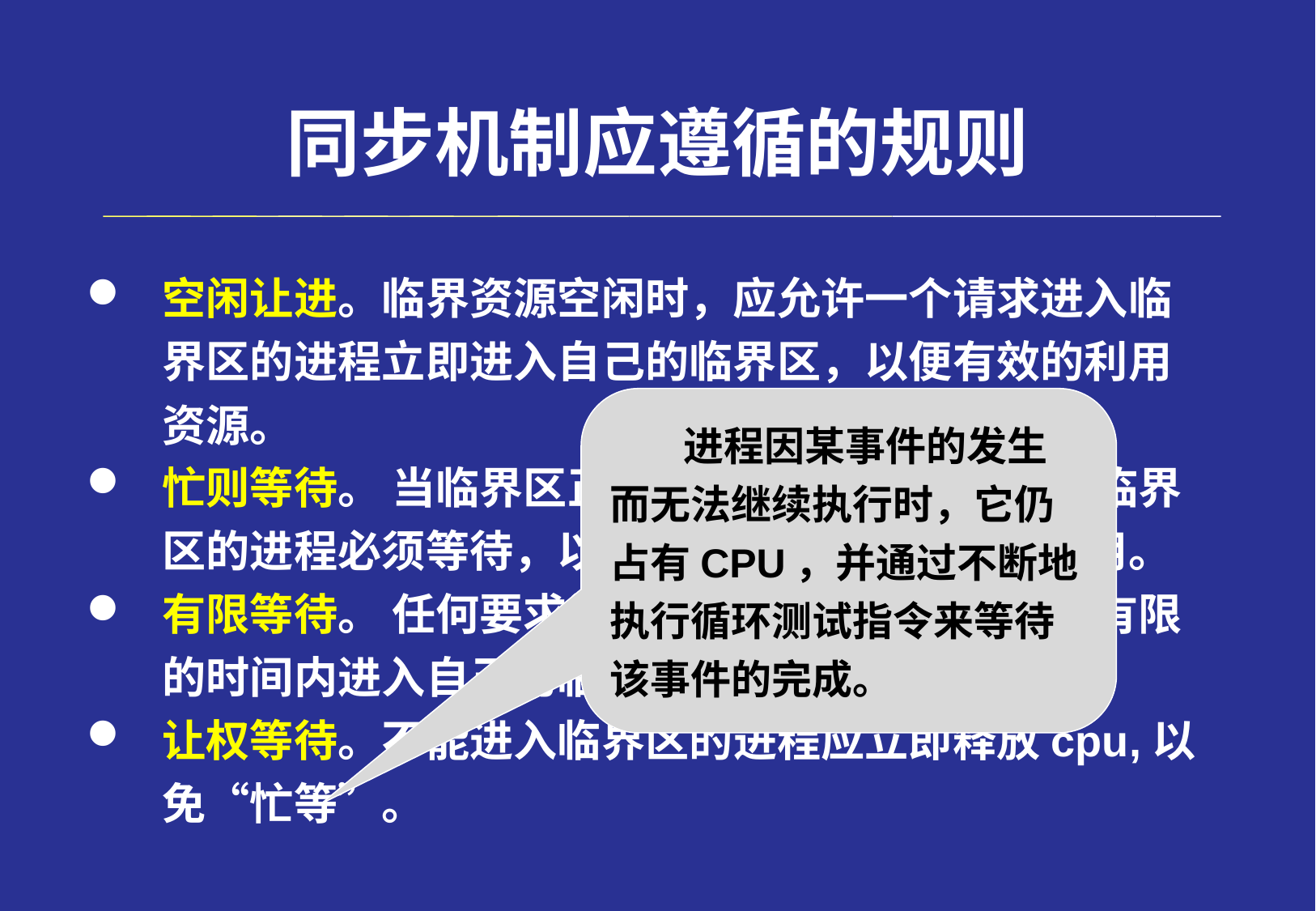

# 同步机制应遵循的规则
空闲让进。临界资源空闲时，应允许一个请求进入临界区的进程立即进入自己的临界区，以便有效的利用资源。
忙则等待。 当临界区正被访问时，其他要求进入临界区的进程必须等待，以保证对临界资源的互斥使用。
有限等待。 任何要求访问临界资源的进程应能在有限的时间内进入自己的临界区，以免“死等”。
让权等待。不能进入临界区的进程应立即释放cpu,以免“忙等”。
       进程因某事件的发生而无法继续执行时，它仍占有CPU，并通过不断地执行循环测试指令来等待该事件的完成。